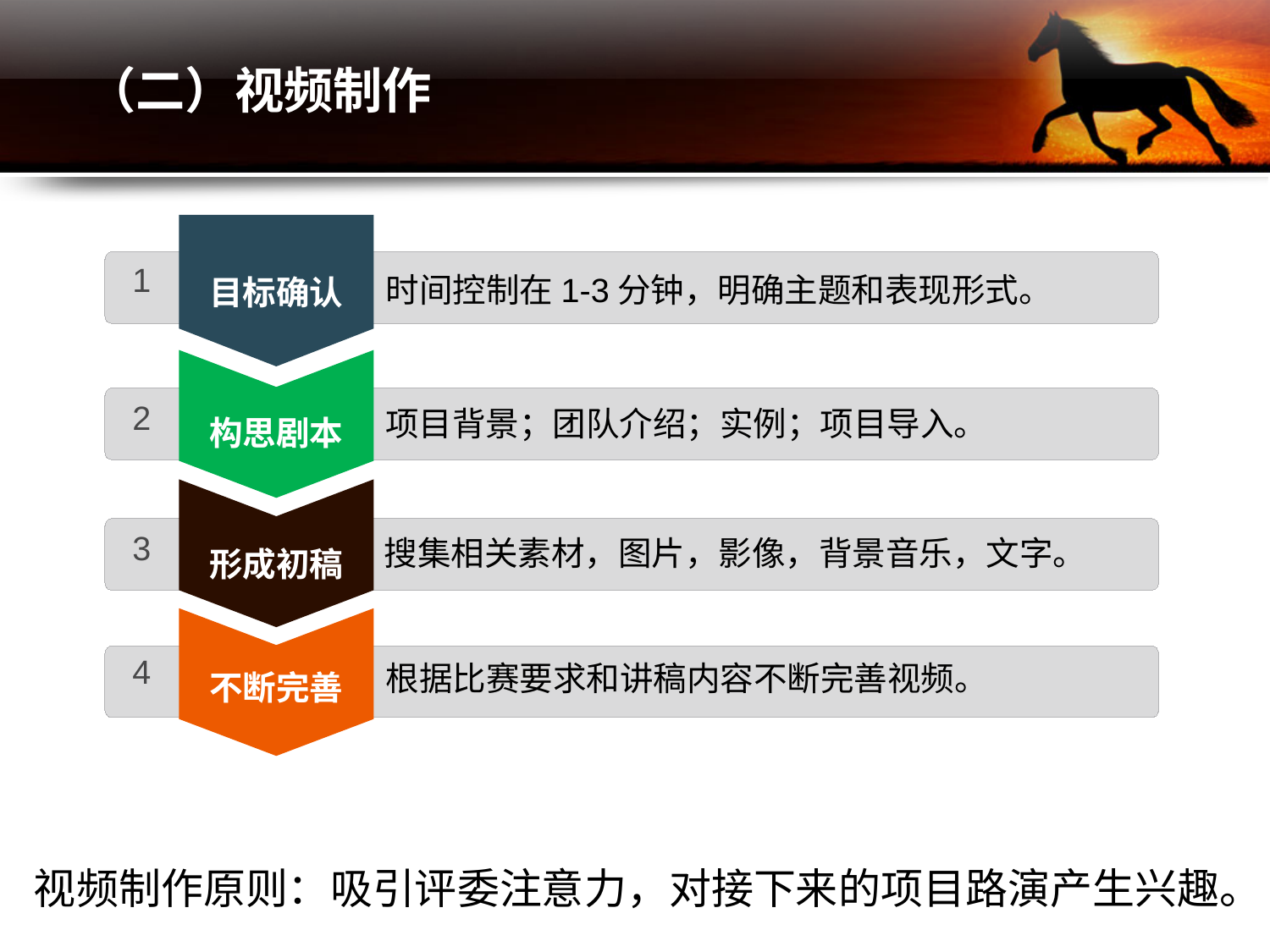

（二）视频制作

1
时间控制在1-3分钟，明确主题和表现形式。
目标确认

2
项目背景；团队介绍；实例；项目导入。
构思剧本

3
搜集相关素材，图片，影像，背景音乐，文字。
形成初稿

4

根据比赛要求和讲稿内容不断完善视频。
不断完善
视频制作原则：吸引评委注意力，对接下来的项目路演产生兴趣。